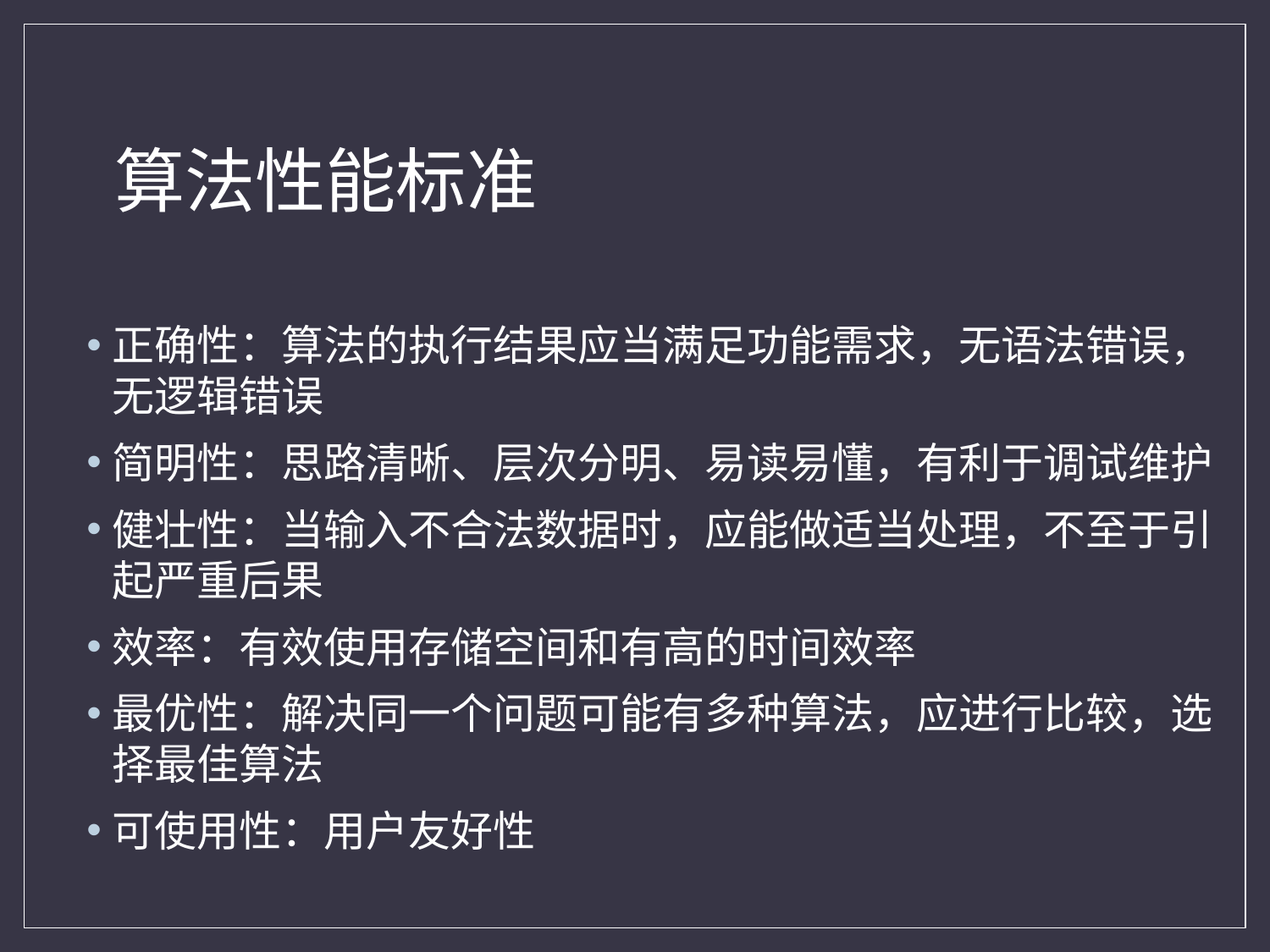

# 算法性能标准
正确性：算法的执行结果应当满足功能需求，无语法错误，无逻辑错误
简明性：思路清晰、层次分明、易读易懂，有利于调试维护
健壮性：当输入不合法数据时，应能做适当处理，不至于引起严重后果
效率：有效使用存储空间和有高的时间效率
最优性：解决同一个问题可能有多种算法，应进行比较，选择最佳算法
可使用性：用户友好性